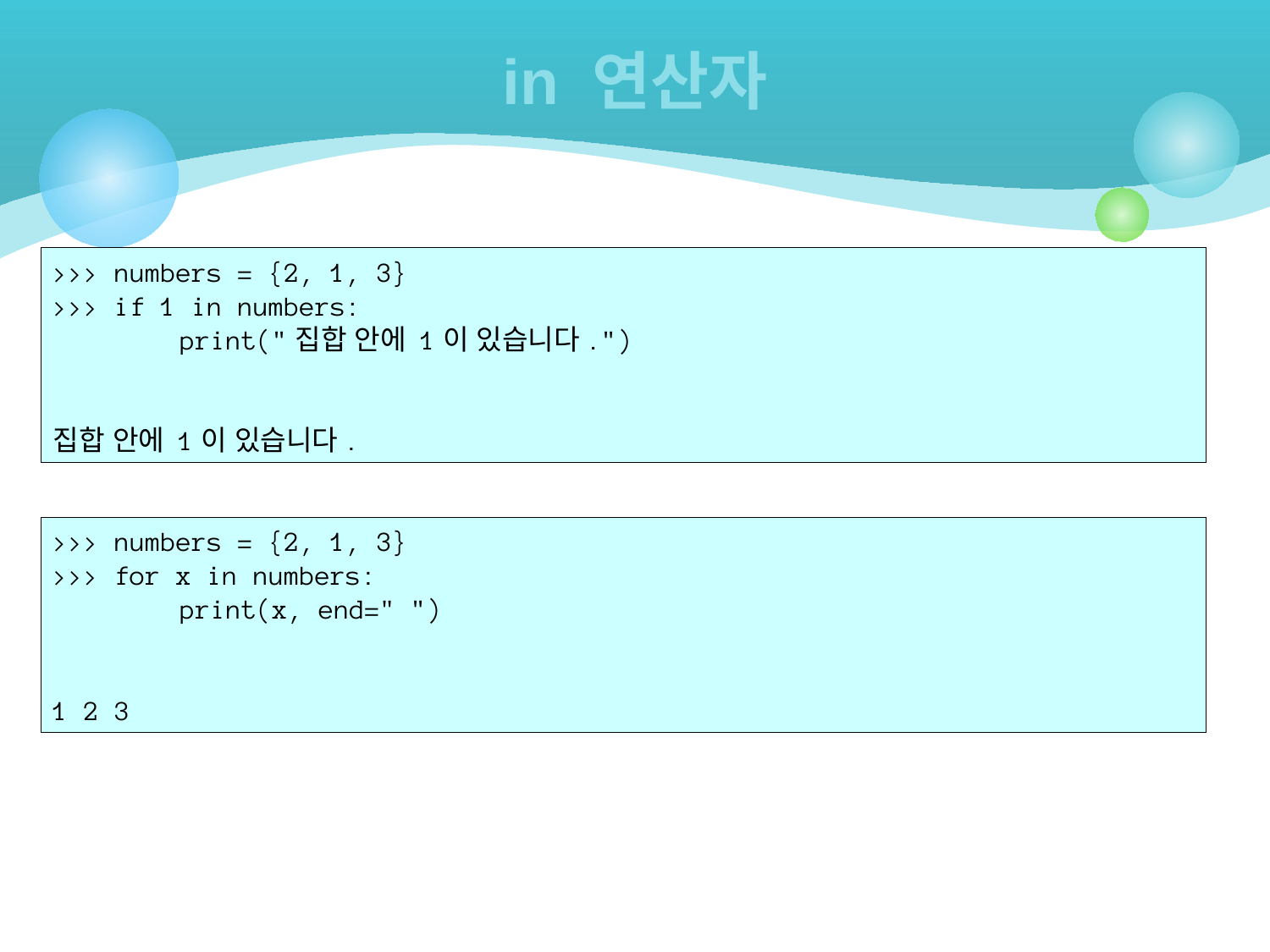

# in 연산자
>>> numbers = {2, 1, 3}
>>> if 1 in numbers:
	print("집합 안에 1이 있습니다.")

집합 안에 1이 있습니다.
>>> numbers = {2, 1, 3}
>>> for x in numbers:
	print(x, end=" ")

1 2 3